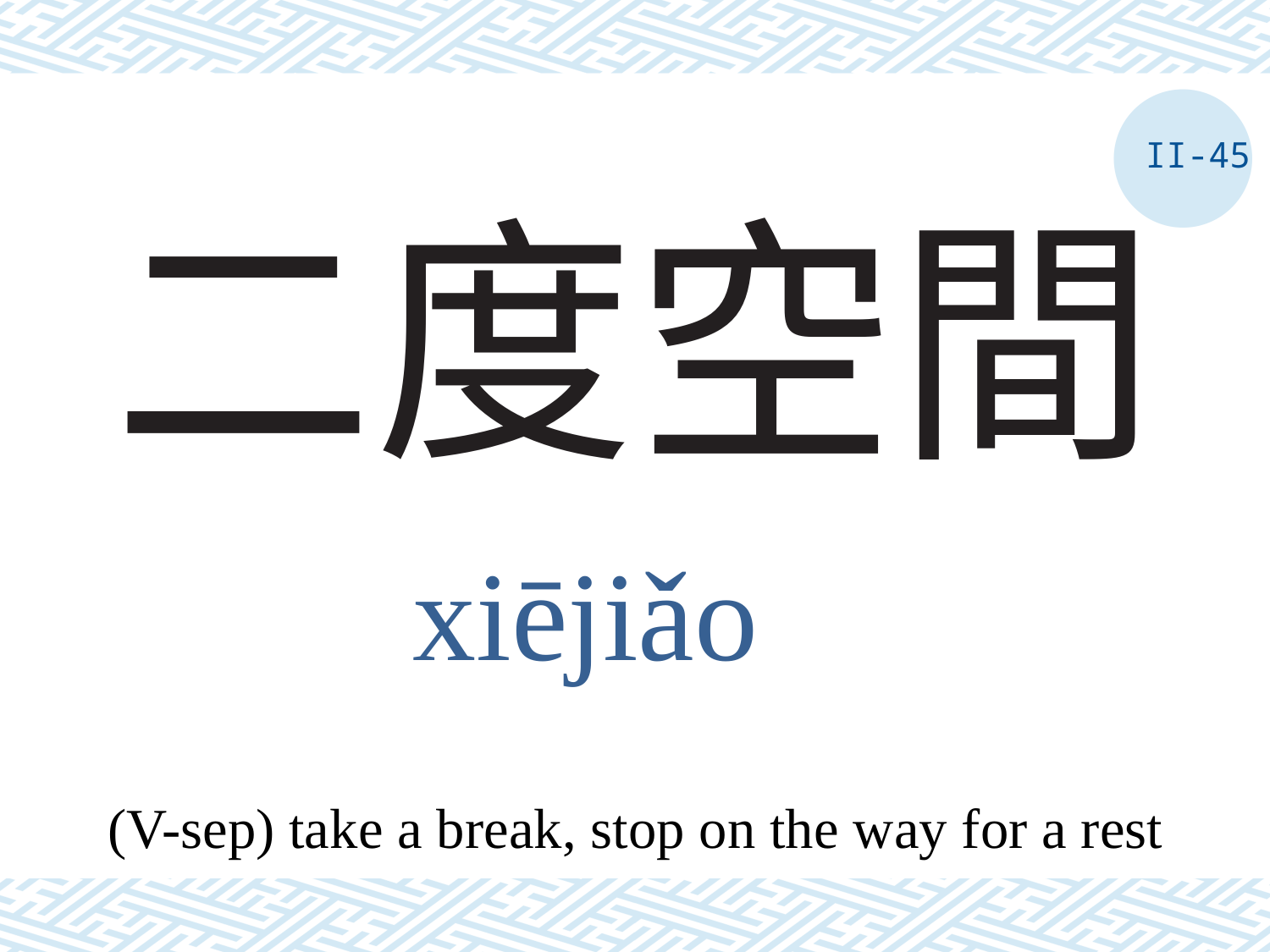

II-45

# 二度空間
xiējiǎo
(V-sep) take a break, stop on the way for a rest